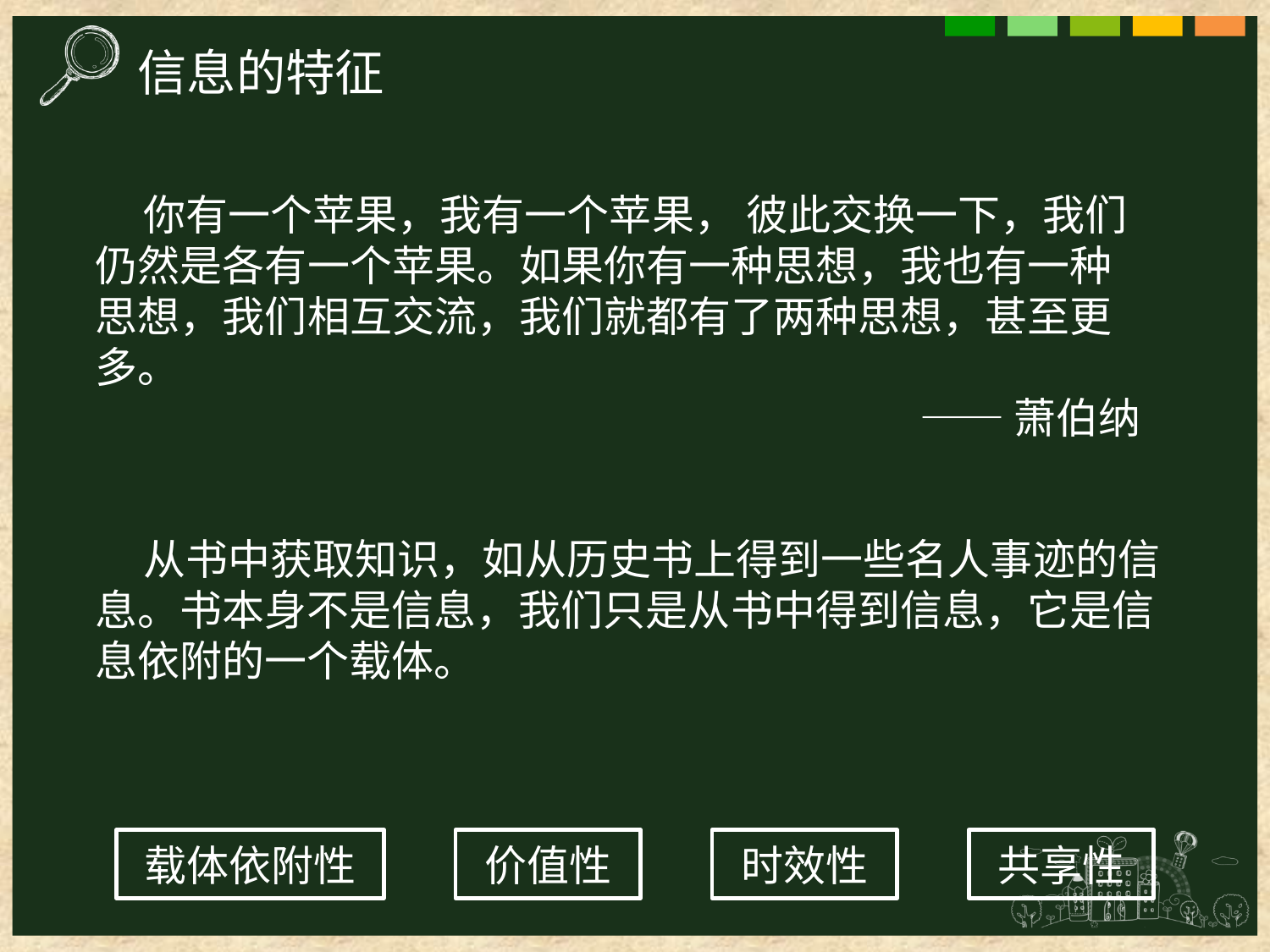

信息的特征
    你有一个苹果，我有一个苹果， 彼此交换一下，我们仍然是各有一个苹果。如果你有一种思想，我也有一种思想，我们相互交流，我们就都有了两种思想，甚至更多。
——萧伯纳
    从书中获取知识，如从历史书上得到一些名人事迹的信息。书本身不是信息，我们只是从书中得到信息，它是信息依附的一个载体。
载体依附性
价值性
时效性
共享性